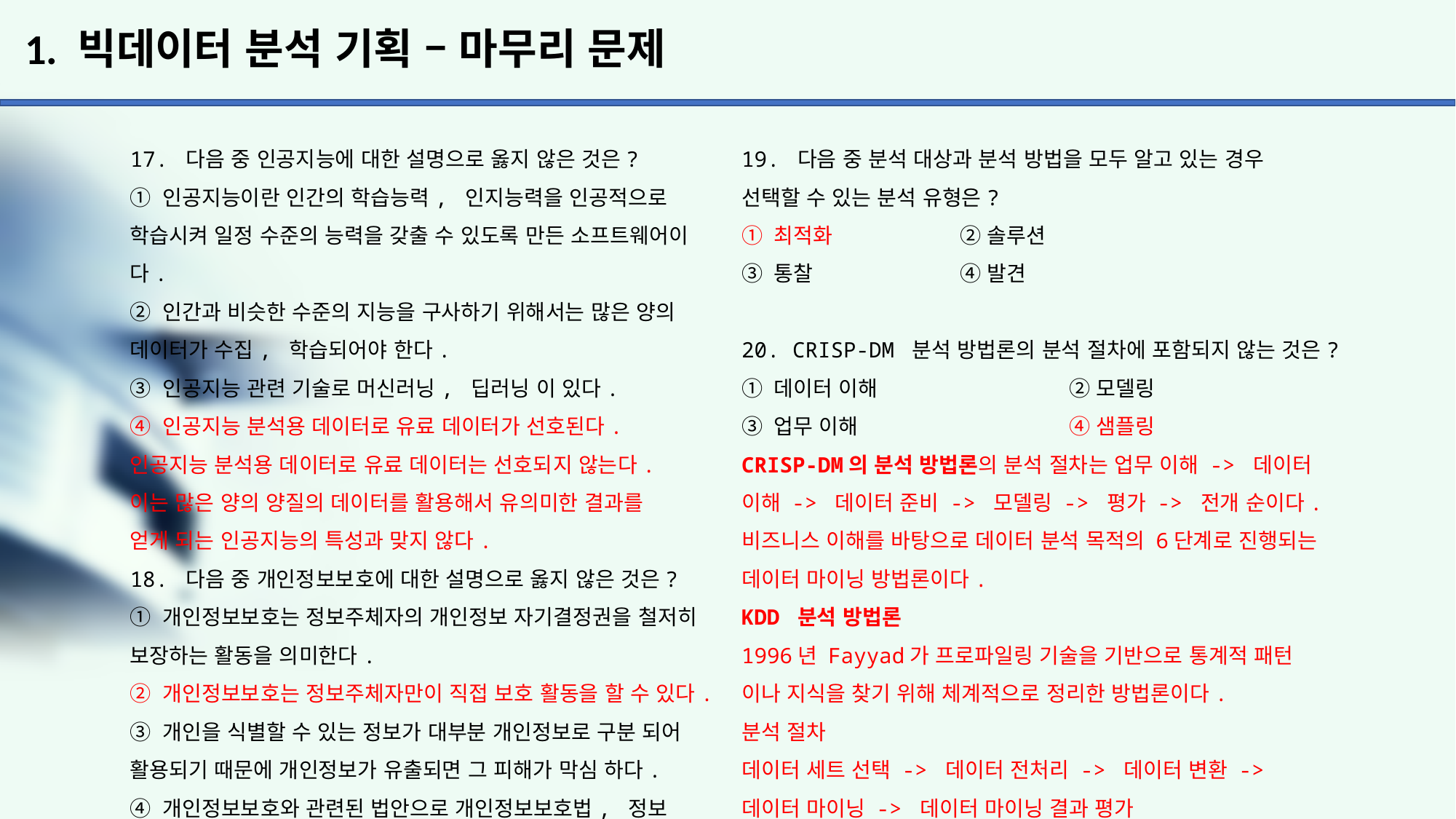

# 1. 빅데이터 분석 기획 – 마무리 문제
17. 다음 중 인공지능에 대한 설명으로 옳지 않은 것은?
① 인공지능이란 인간의 학습능력, 인지능력을 인공적으로 학습시켜 일정 수준의 능력을 갖출 수 있도록 만든 소프트웨어이다.
② 인간과 비슷한 수준의 지능을 구사하기 위해서는 많은 양의 데이터가 수집, 학습되어야 한다.
③ 인공지능 관련 기술로 머신러닝, 딥러닝 이 있다.
④ 인공지능 분석용 데이터로 유료 데이터가 선호된다.
인공지능 분석용 데이터로 유료 데이터는 선호되지 않는다.
이는 많은 양의 양질의 데이터를 활용해서 유의미한 결과를
얻게 되는 인공지능의 특성과 맞지 않다.
18. 다음 중 개인정보보호에 대한 설명으로 옳지 않은 것은?
① 개인정보보호는 정보주체자의 개인정보 자기결정권을 철저히 보장하는 활동을 의미한다.
② 개인정보보호는 정보주체자만이 직접 보호 활동을 할 수 있다.
③ 개인을 식별할 수 있는 정보가 대부분 개인정보로 구분 되어 활용되기 때문에 개인정보가 유출되면 그 피해가 막심 하다.
④ 개인정보보호와 관련된 법안으로 개인정보보호법, 정보 통신망법, 신용정보법이 있다.
개인정보보호는 정보주체자 뿐만 아니라 국가에서 제도적 보호 조치를 마련해야 하고, 관련 기관은 제정된 조치에 근거하여 개인정보를 보호해야 한다.
19. 다음 중 분석 대상과 분석 방법을 모두 알고 있는 경우 선택할 수 있는 분석 유형은?
① 최적화 		② 솔루션
③ 통찰 		④ 발견

20. CRISP-DM 분석 방법론의 분석 절차에 포함되지 않는 것은?
① 데이터 이해 		② 모델링
③ 업무 이해 		④ 샘플링
CRISP-DM의 분석 방법론의 분석 절차는 업무 이해 -> 데이터 이해 -> 데이터 준비 -> 모델링 -> 평가 -> 전개 순이다.
비즈니스 이해를 바탕으로 데이터 분석 목적의 6단계로 진행되는 데이터 마이닝 방법론이다.
KDD 분석 방법론
1996년 Fayyad가 프로파일링 기술을 기반으로 통계적 패턴
이나 지식을 찾기 위해 체계적으로 정리한 방법론이다.
분석 절차
데이터 세트 선택 -> 데이터 전처리 -> 데이터 변환 -> 데이터 마이닝 -> 데이터 마이닝 결과 평가
SEMMA 분석 방법론
분석 솔루션 업체 SAS사가 주도한 통계 중심의 분석 방법론
분석 절차
샘플링 -> 탐색 -> 수정 -> 모델링 -> 검증 순이다.